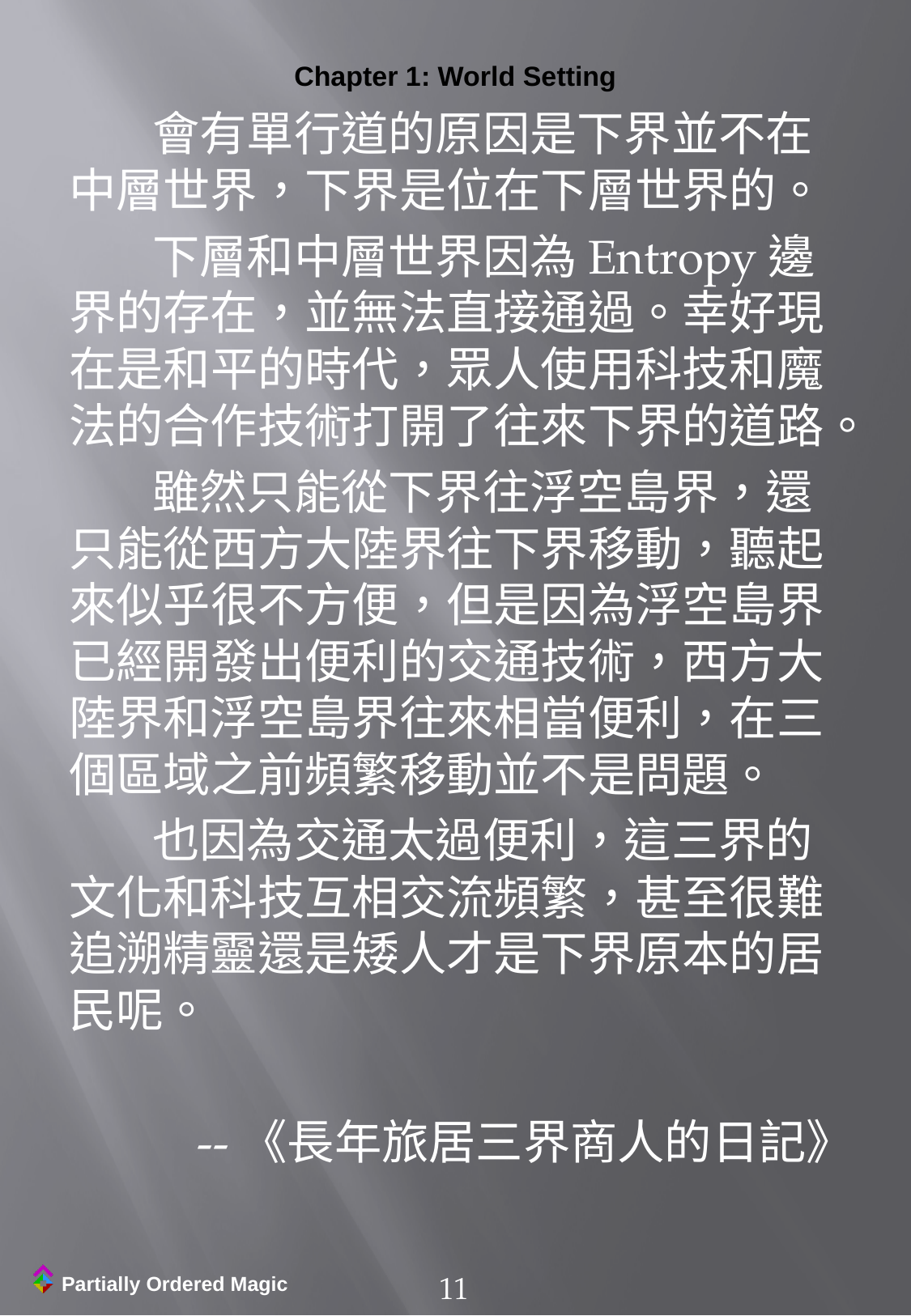

# Chapter 1: World Setting
會有單行道的原因是下界並不在中層世界，下界是位在下層世界的。
下層和中層世界因為Entropy邊界的存在，並無法直接通過。幸好現在是和平的時代，眾人使用科技和魔法的合作技術打開了往來下界的道路。
雖然只能從下界往浮空島界，還只能從西方大陸界往下界移動，聽起來似乎很不方便，但是因為浮空島界已經開發出便利的交通技術，西方大陸界和浮空島界往來相當便利，在三個區域之前頻繁移動並不是問題。
也因為交通太過便利，這三界的文化和科技互相交流頻繁，甚至很難追溯精靈還是矮人才是下界原本的居民呢。

--《長年旅居三界商人的日記》